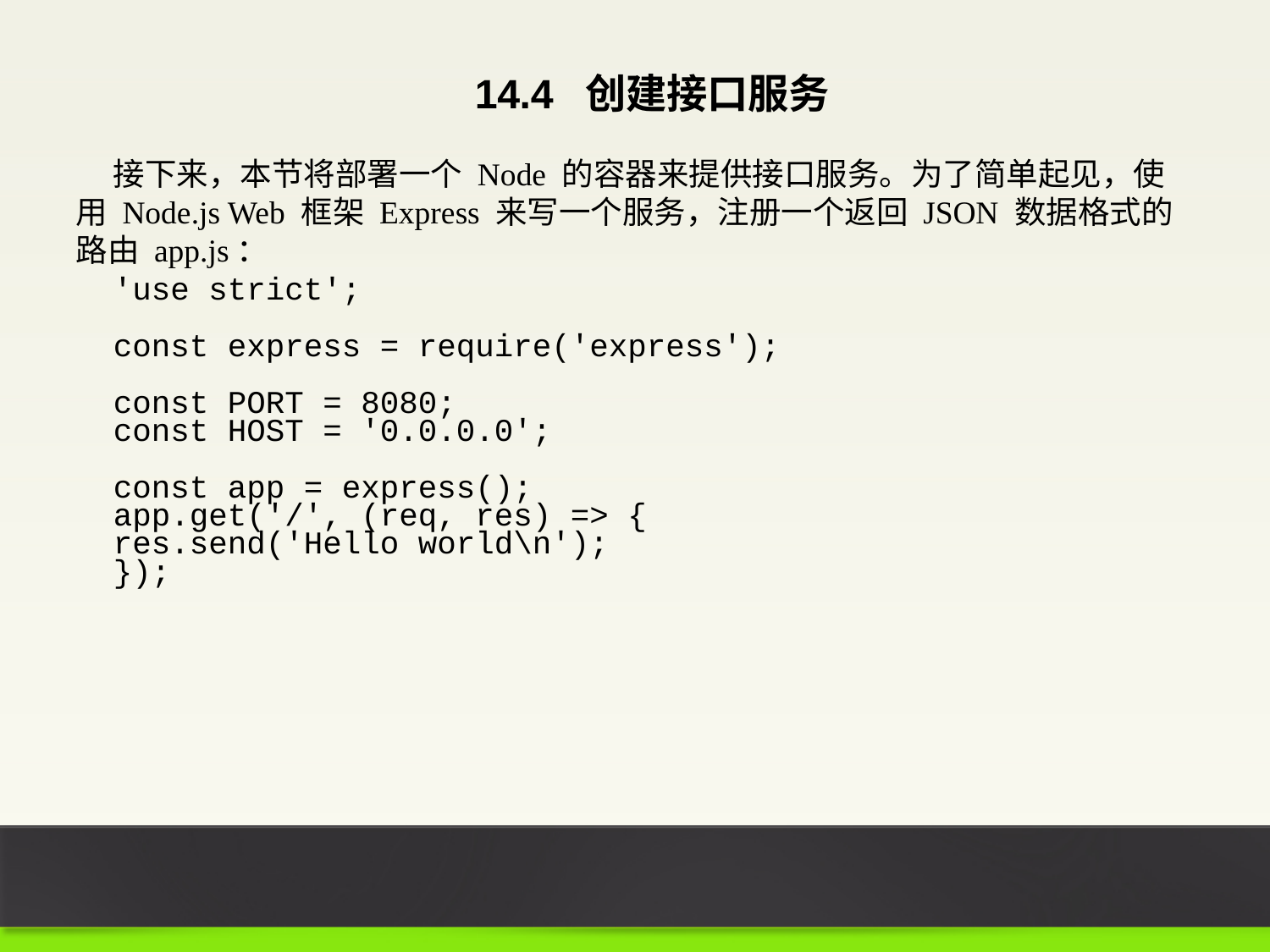

14.4  创建接口服务
接下来，本节将部署一个 Node 的容器来提供接口服务。为了简单起见，使用 Node.js Web 框架 Express 来写一个服务，注册一个返回 JSON 数据格式的路由 app.js：
'use strict';

const express = require('express');

const PORT = 8080;
const HOST = '0.0.0.0';

const app = express();
app.get('/', (req, res) => {
res.send('Hello world\n');
});